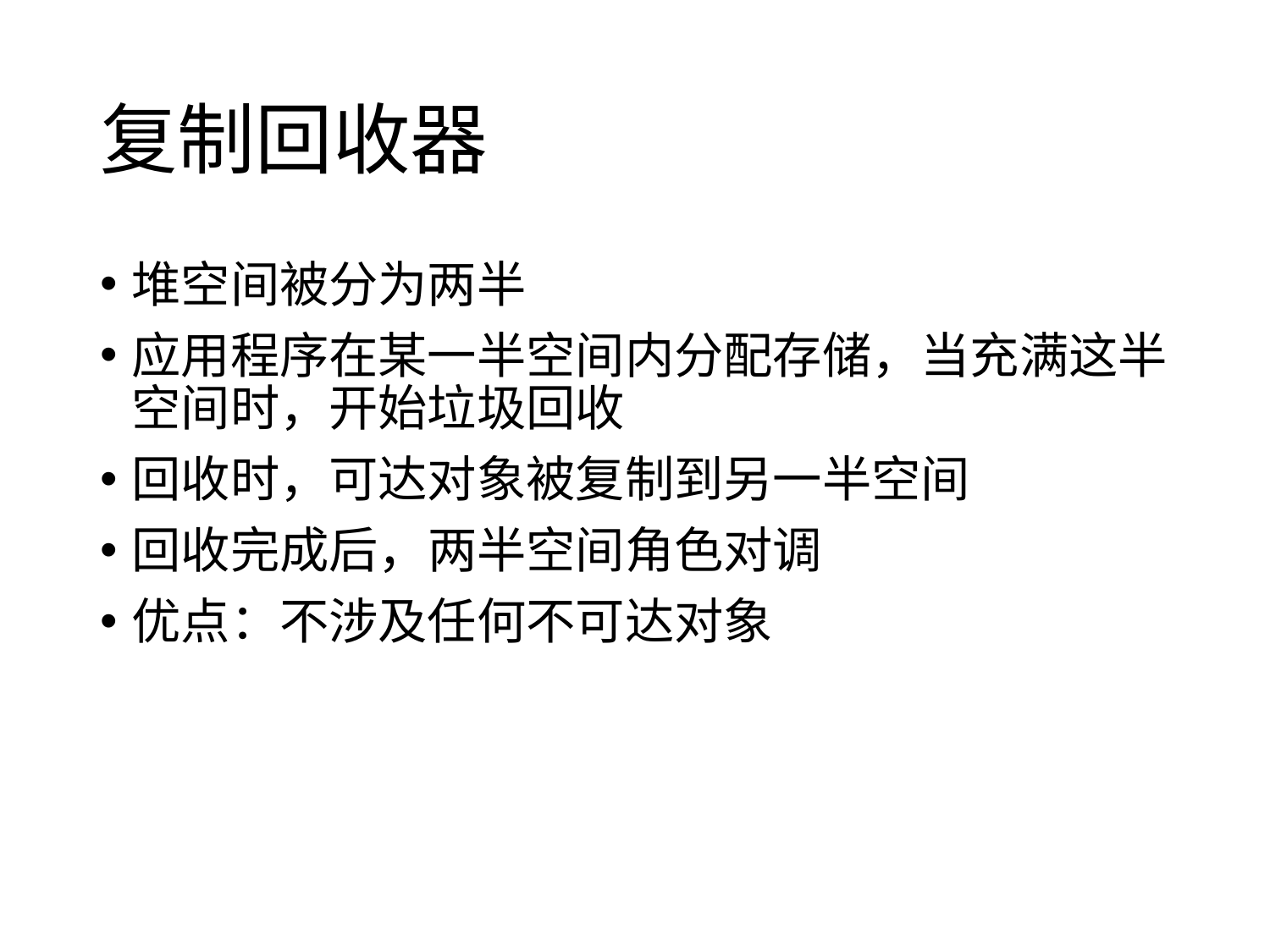

# 复制回收器
堆空间被分为两半
应用程序在某一半空间内分配存储，当充满这半空间时，开始垃圾回收
回收时，可达对象被复制到另一半空间
回收完成后，两半空间角色对调
优点：不涉及任何不可达对象